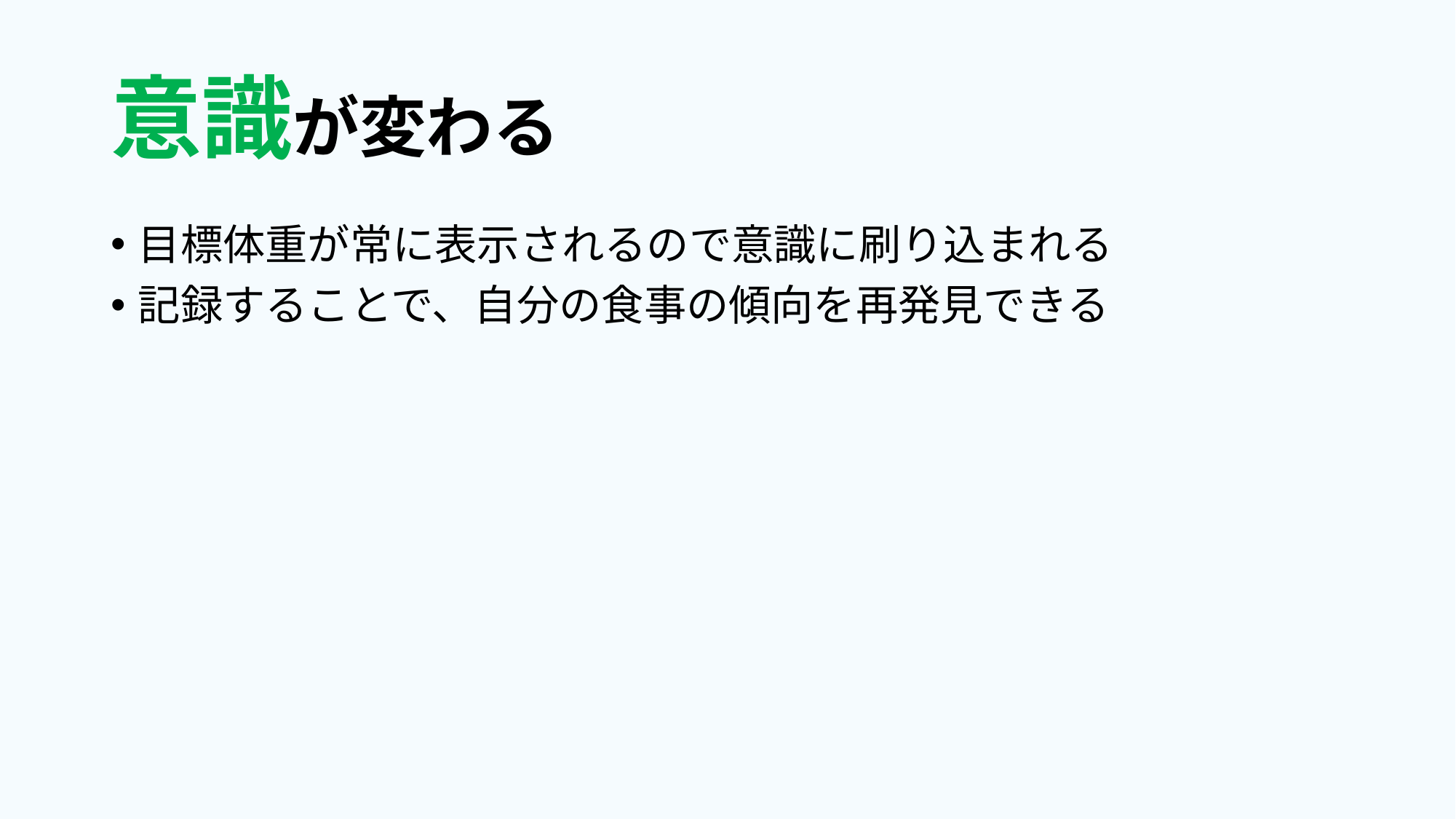

# 意識が変わる
目標体重が常に表示されるので意識に刷り込まれる
記録することで、自分の食事の傾向を再発見できる